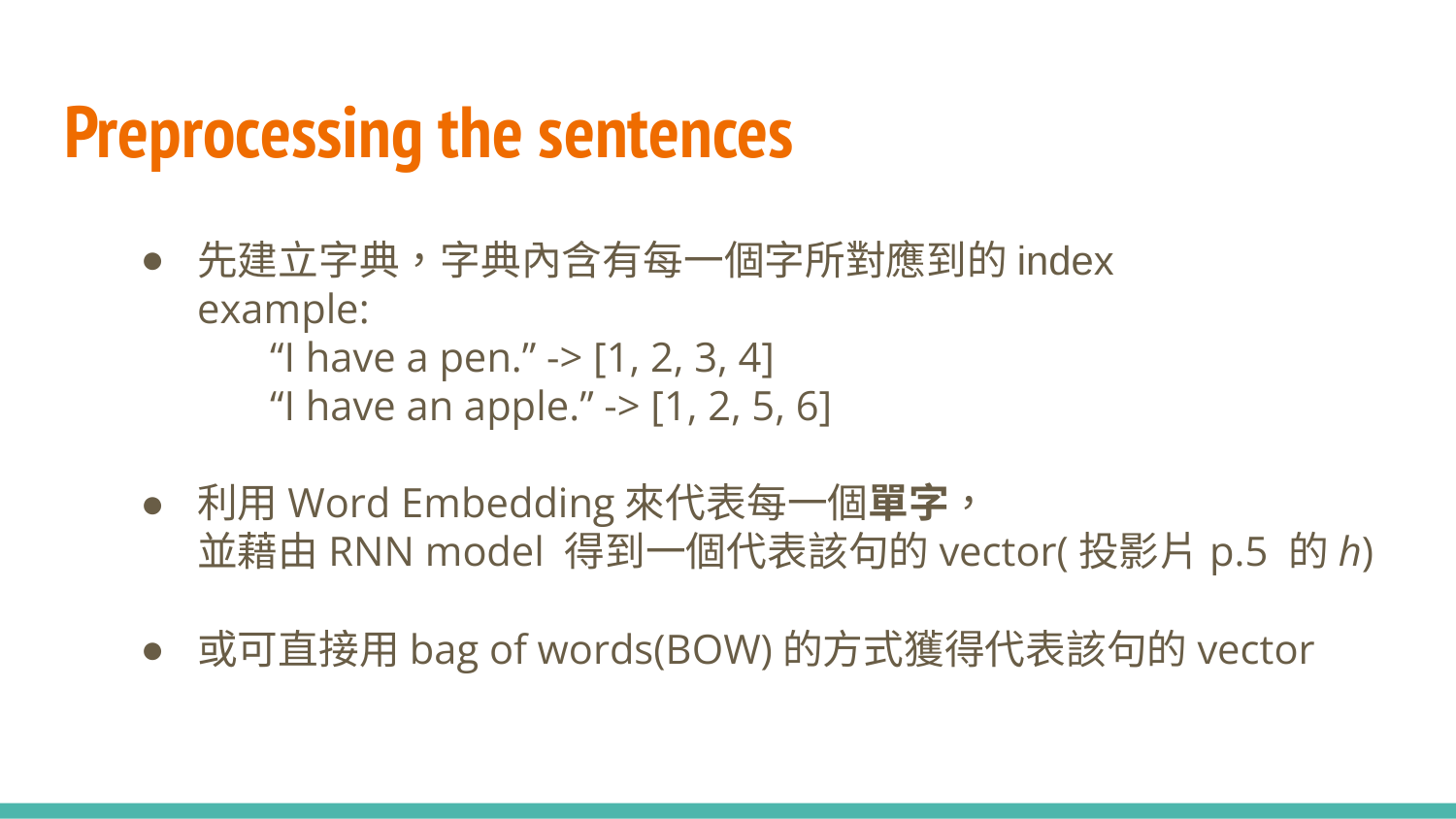

# Preprocessing the sentences
先建立字典，字典內含有每一個字所對應到的index
example:
“I have a pen.” -> [1, 2, 3, 4]
“I have an apple.” -> [1, 2, 5, 6]

利用Word Embedding來代表每一個單字，
並藉由RNN model 得到一個代表該句的vector(投影片p.5 的h)
或可直接用bag of words(BOW)的方式獲得代表該句的vector